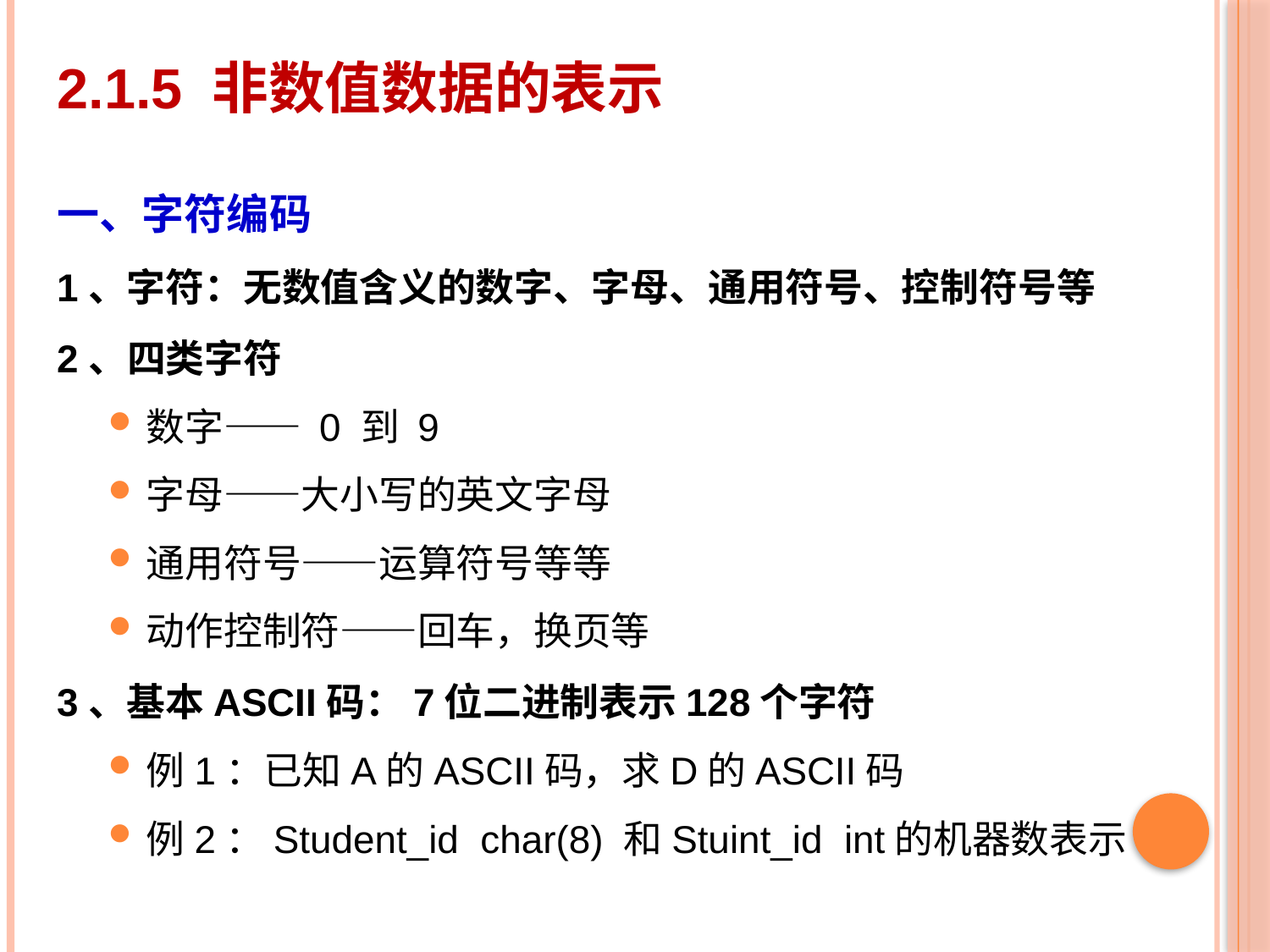

# 2.1.5 非数值数据的表示
一、字符编码
1、字符：无数值含义的数字、字母、通用符号、控制符号等
2、四类字符
数字—— 0 到 9
字母——大小写的英文字母
通用符号——运算符号等等
动作控制符——回车，换页等
3、基本ASCII码：7位二进制表示128个字符
例1：已知A的ASCII码，求D的ASCII码
例2：Student_id  char(8) 和Stuint_id  int的机器数表示